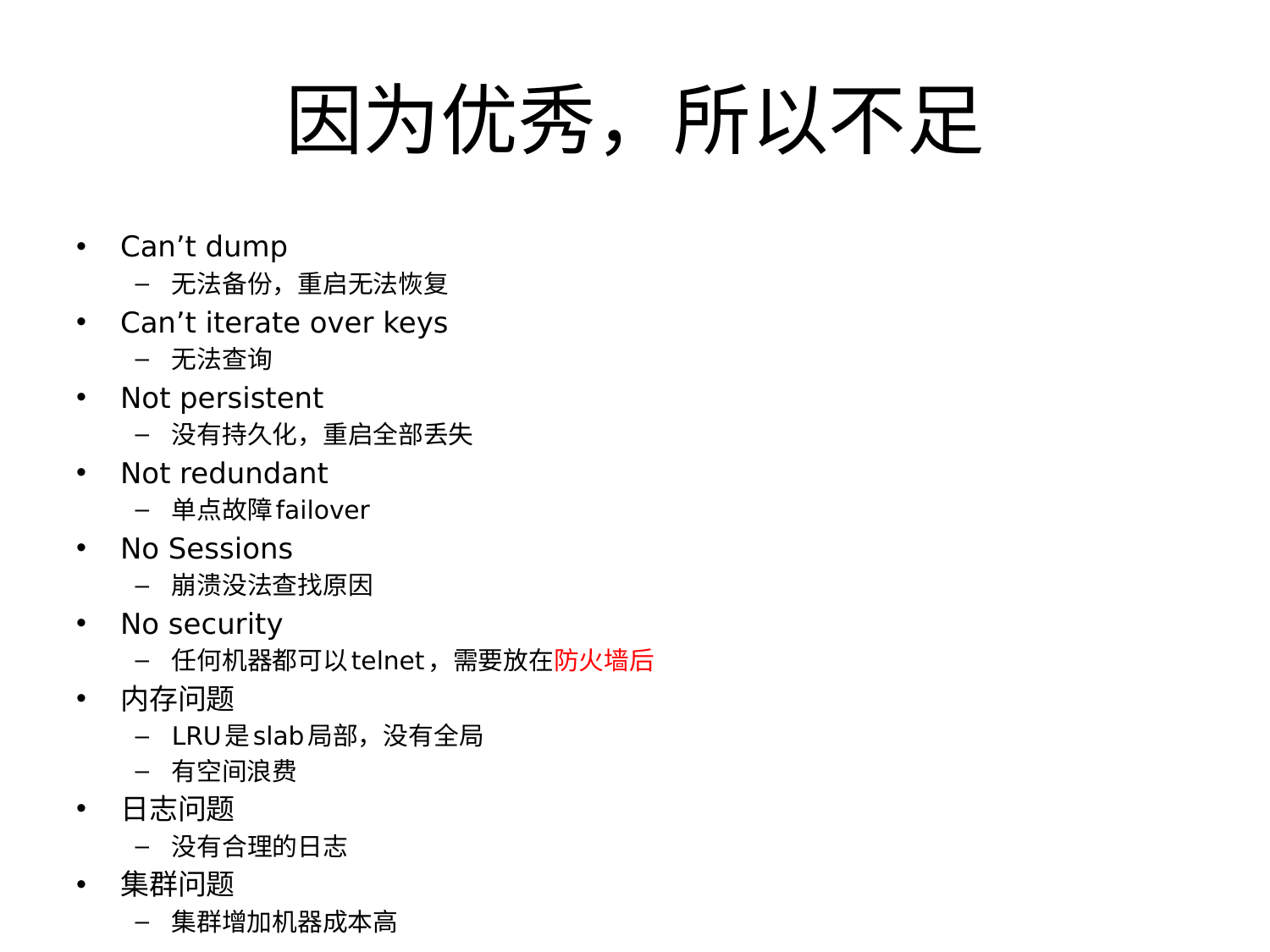

# 因为优秀，所以不足
Can’t dump
无法备份，重启无法恢复
Can’t iterate over keys
无法查询
Not persistent
没有持久化，重启全部丢失
Not redundant
单点故障failover
No Sessions
崩溃没法查找原因
No security
任何机器都可以telnet，需要放在防火墙后
内存问题
LRU是slab局部，没有全局
有空间浪费
日志问题
没有合理的日志
集群问题
集群增加机器成本高